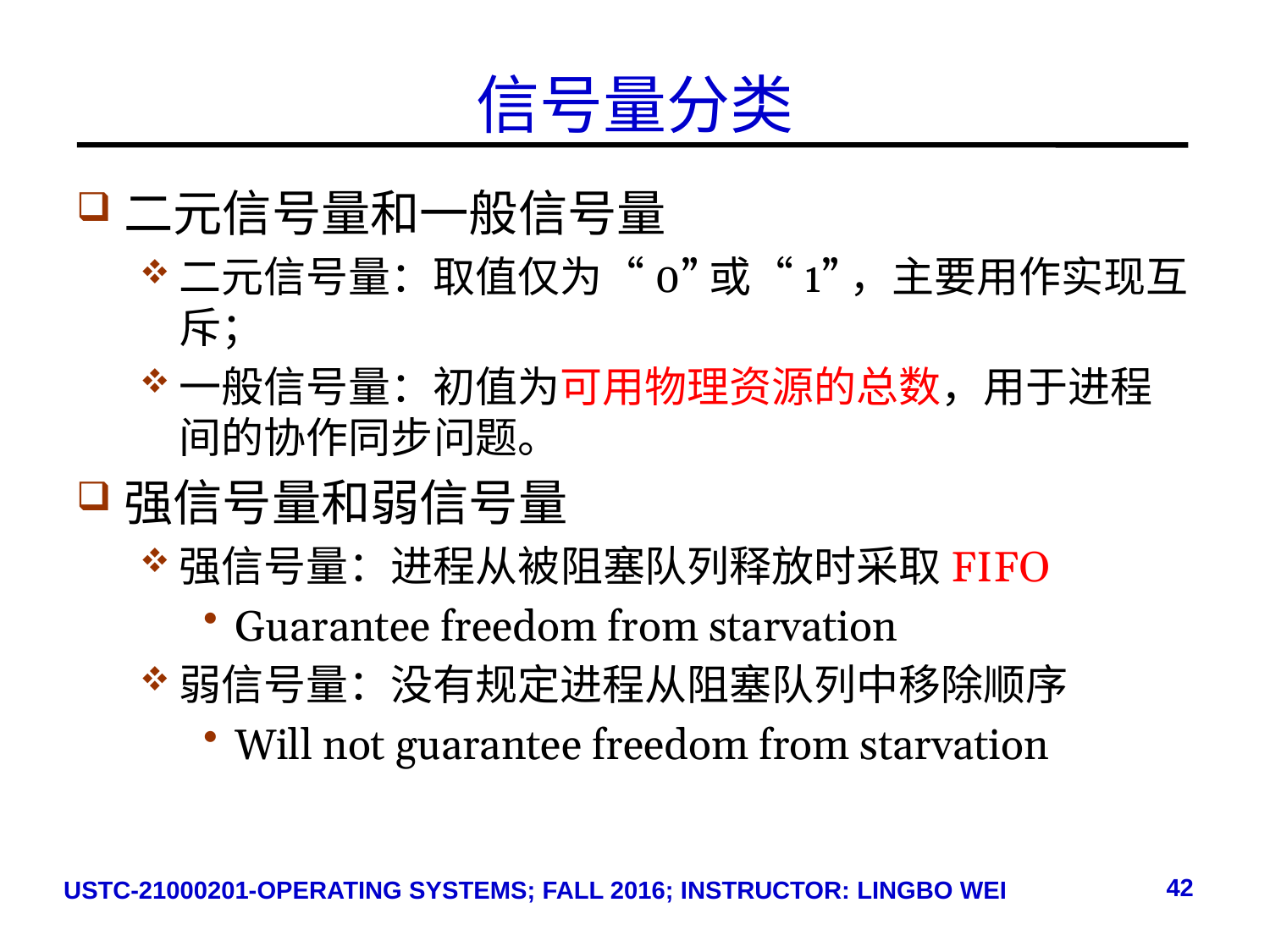

# 信号量分类
二元信号量和一般信号量
二元信号量：取值仅为“0”或“1”，主要用作实现互斥；
一般信号量：初值为可用物理资源的总数，用于进程间的协作同步问题。
强信号量和弱信号量
强信号量：进程从被阻塞队列释放时采取FIFO
Guarantee freedom from starvation
弱信号量：没有规定进程从阻塞队列中移除顺序
Will not guarantee freedom from starvation

42
USTC-21000201-OPERATING SYSTEMS; FALL 2016; INSTRUCTOR: LINGBO WEI